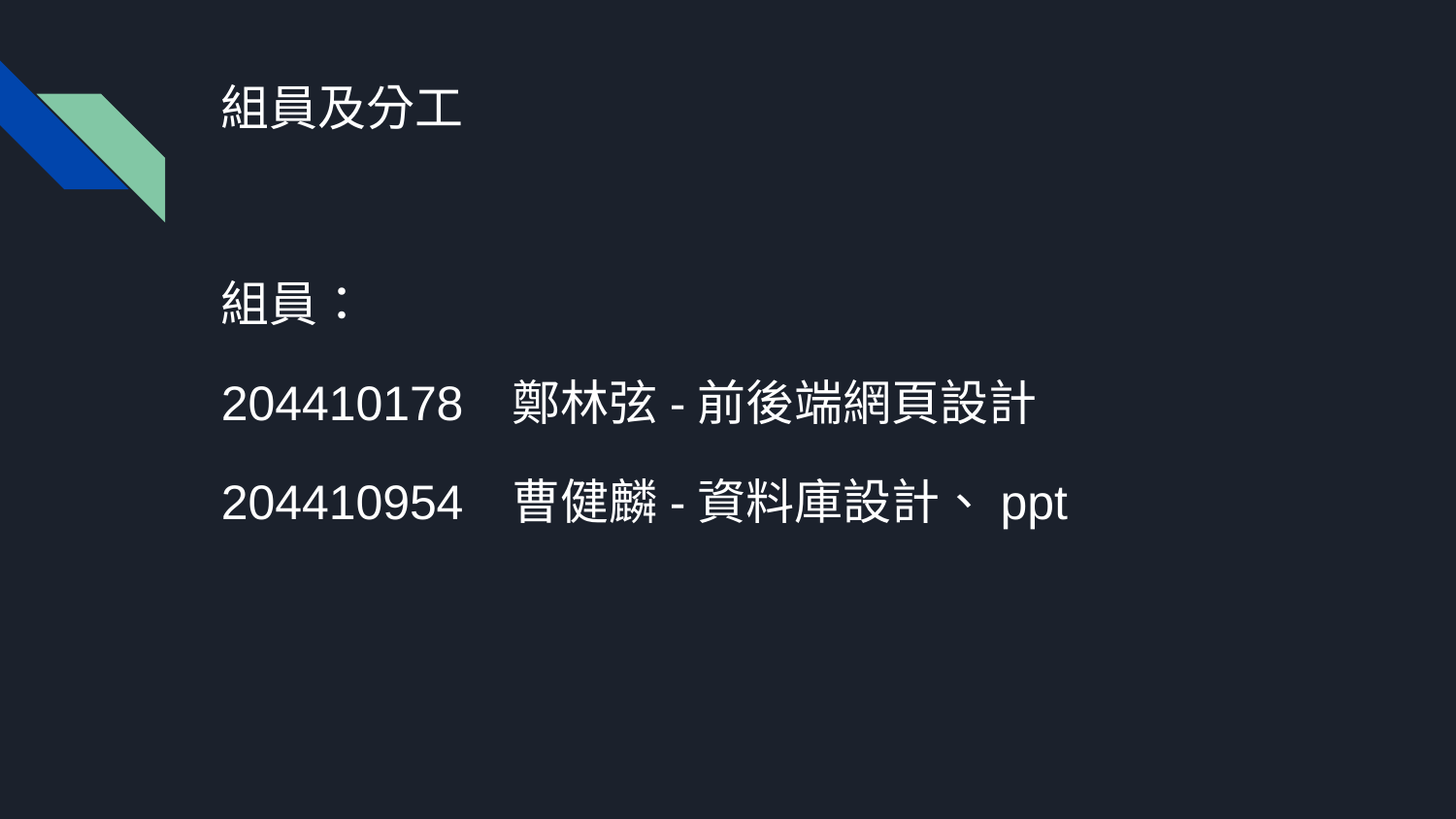

# 組員及分工
組員：
204410178	鄭林弦-前後端網頁設計
204410954	曹健麟-資料庫設計、ppt